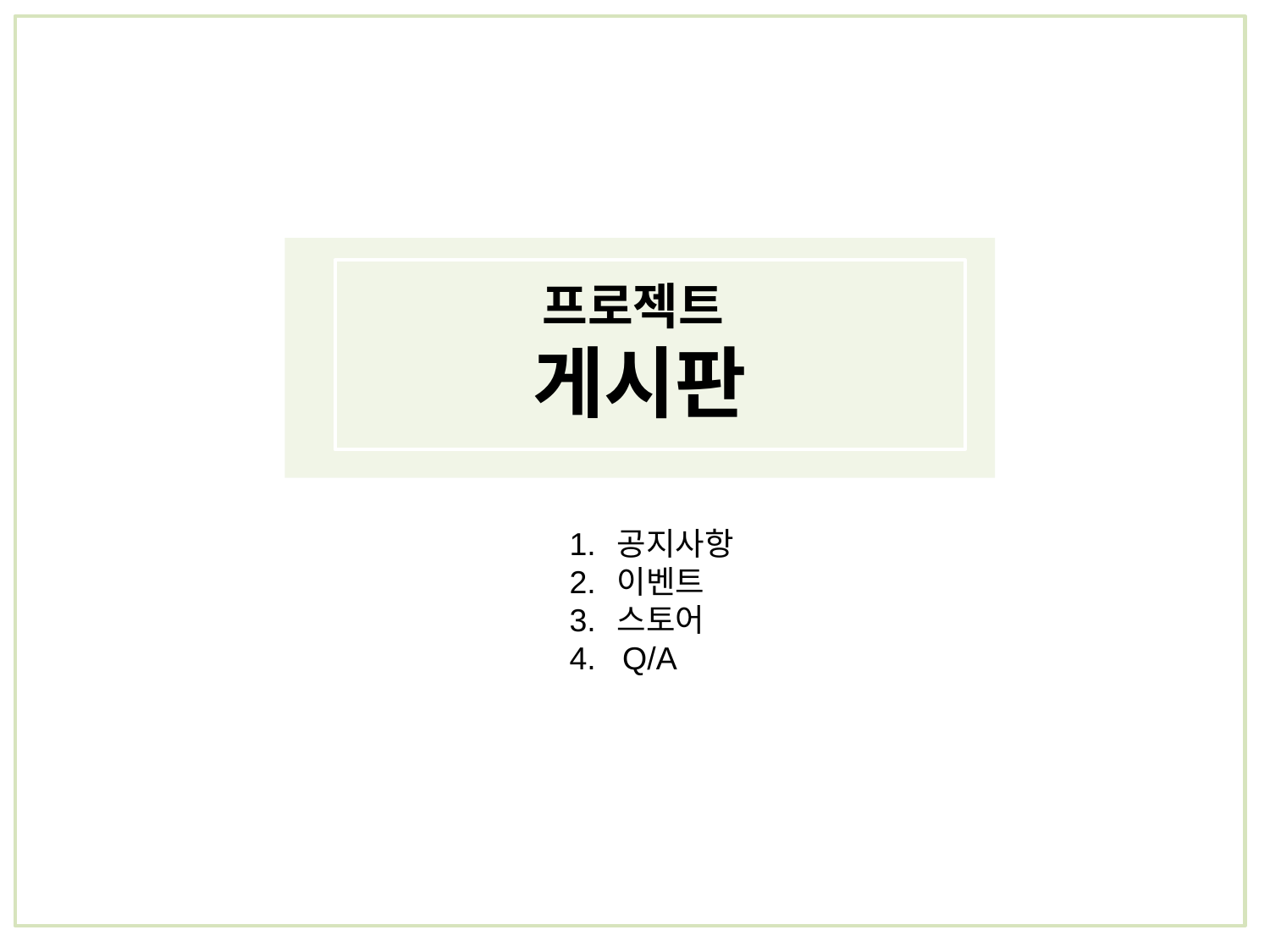

프로젝트
게시판

공지사항
이벤트
스토어
4.   Q/A